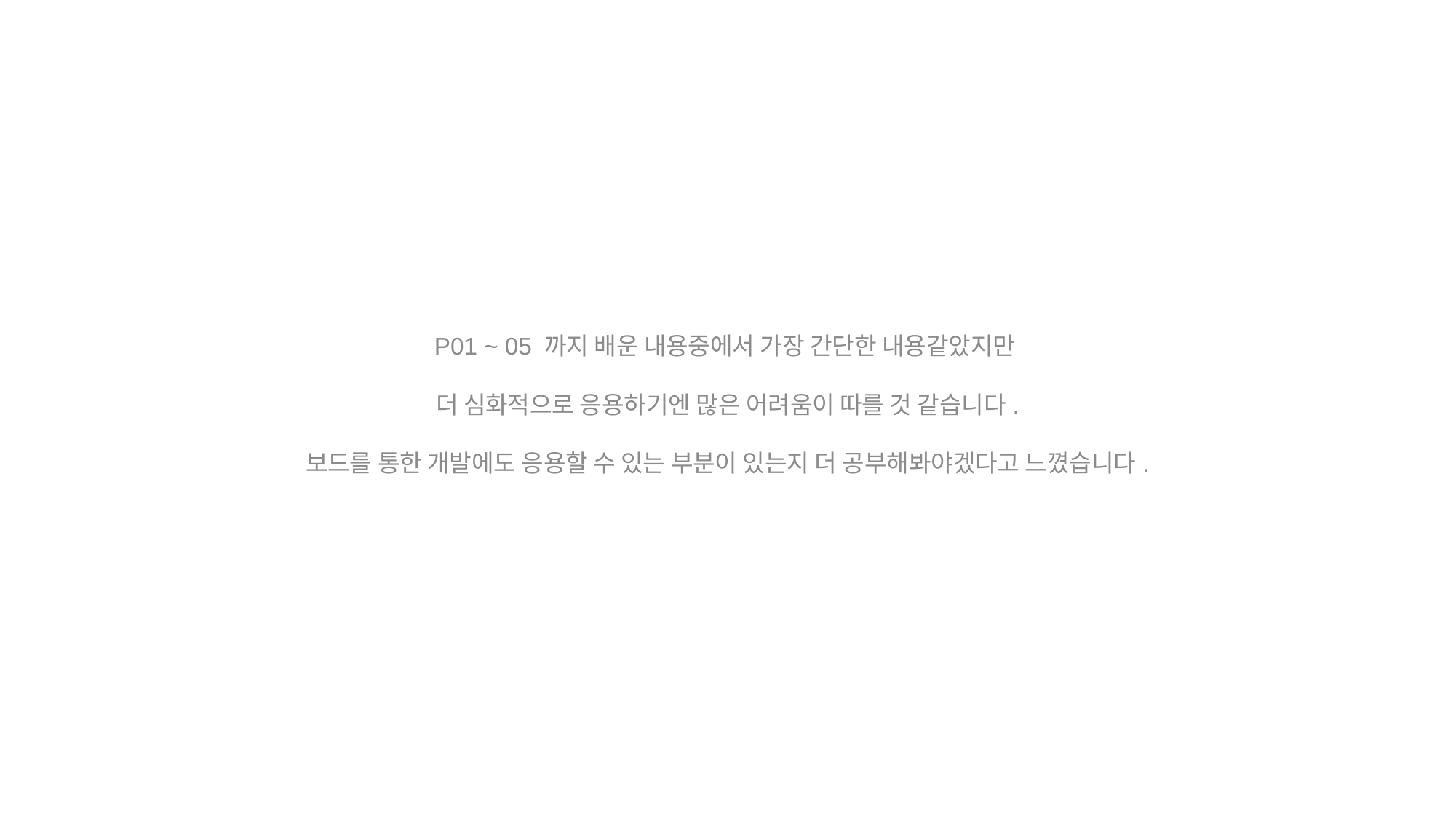

P01 ~ 05 까지 배운 내용중에서 가장 간단한 내용같았지만
더 심화적으로 응용하기엔 많은 어려움이 따를 것 같습니다.
보드를 통한 개발에도 응용할 수 있는 부분이 있는지 더 공부해봐야겠다고 느꼈습니다.